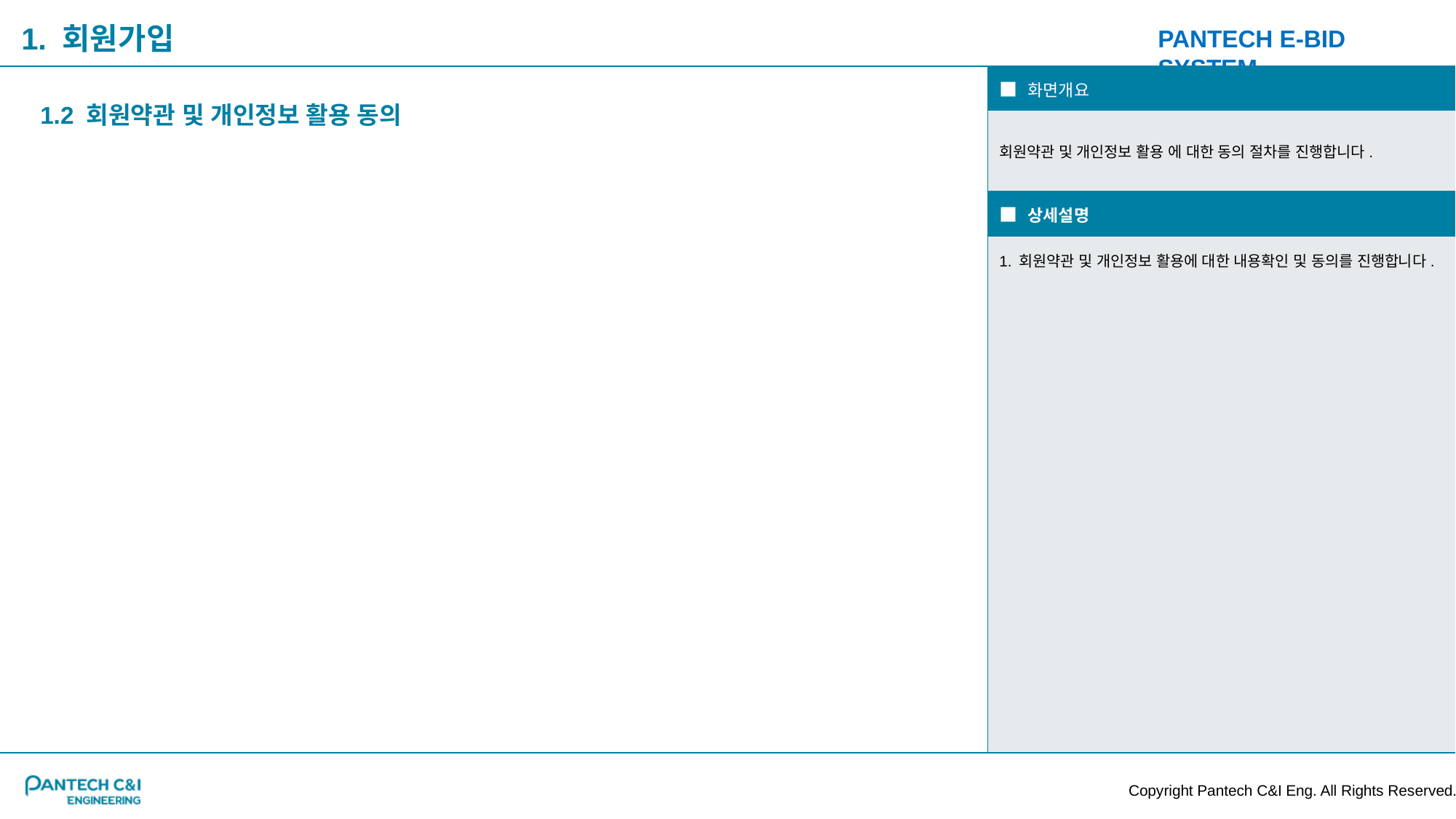

1. 회원가입
| ■ 화면개요 |
| --- |
| 회원약관 및 개인정보 활용 에 대한 동의 절차를 진행합니다. |
| ■ 상세설명 |
| 1. 회원약관 및 개인정보 활용에 대한 내용확인 및 동의를 진행합니다. |
1.2 회원약관 및 개인정보 활용 동의